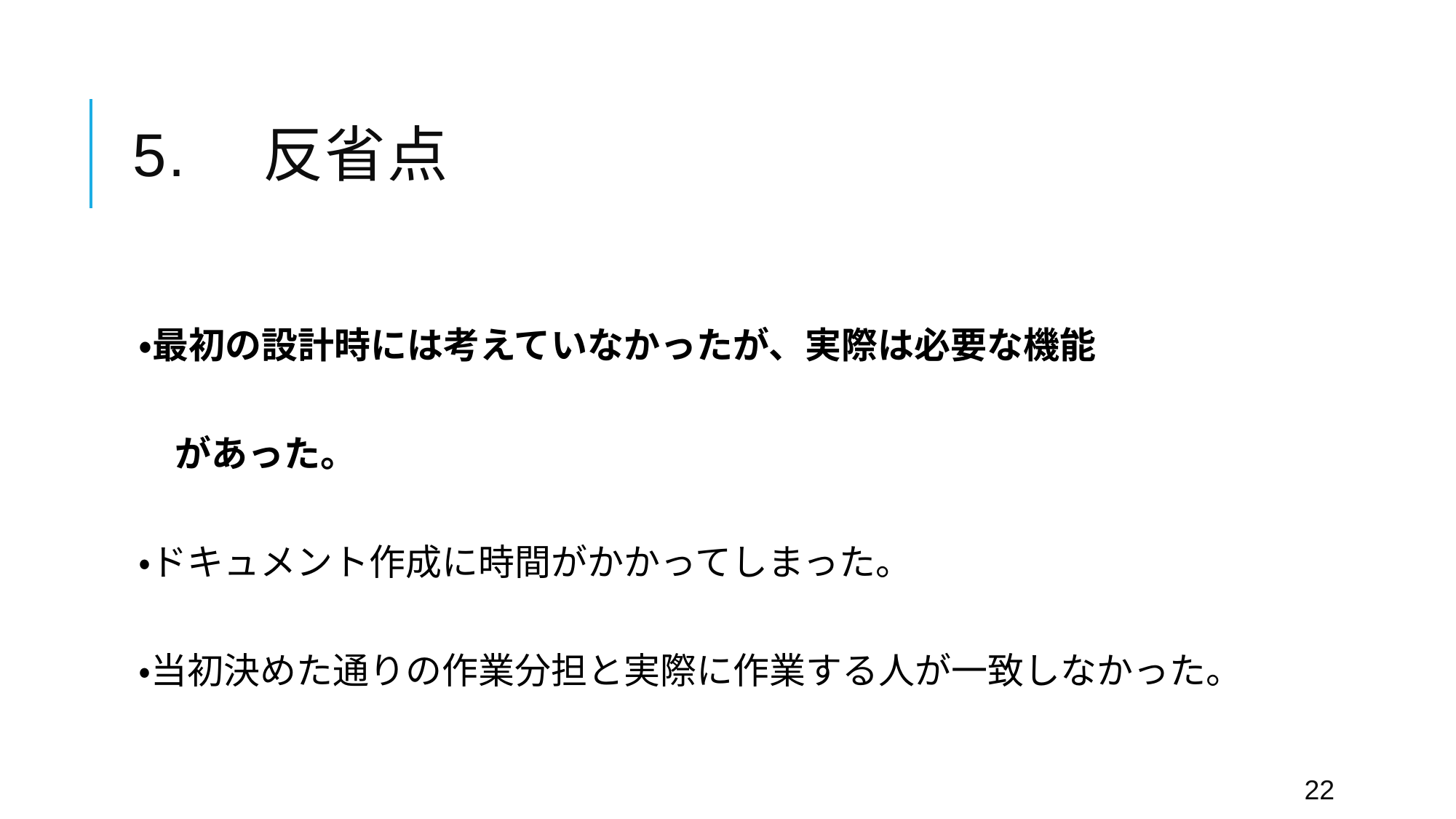

# 5.　反省点
・最初の設計時には考えていなかったが、実際は必要な機能
　があった。
・ドキュメント作成に時間がかかってしまった。
・当初決めた通りの作業分担と実際に作業する人が一致しなかった。
22